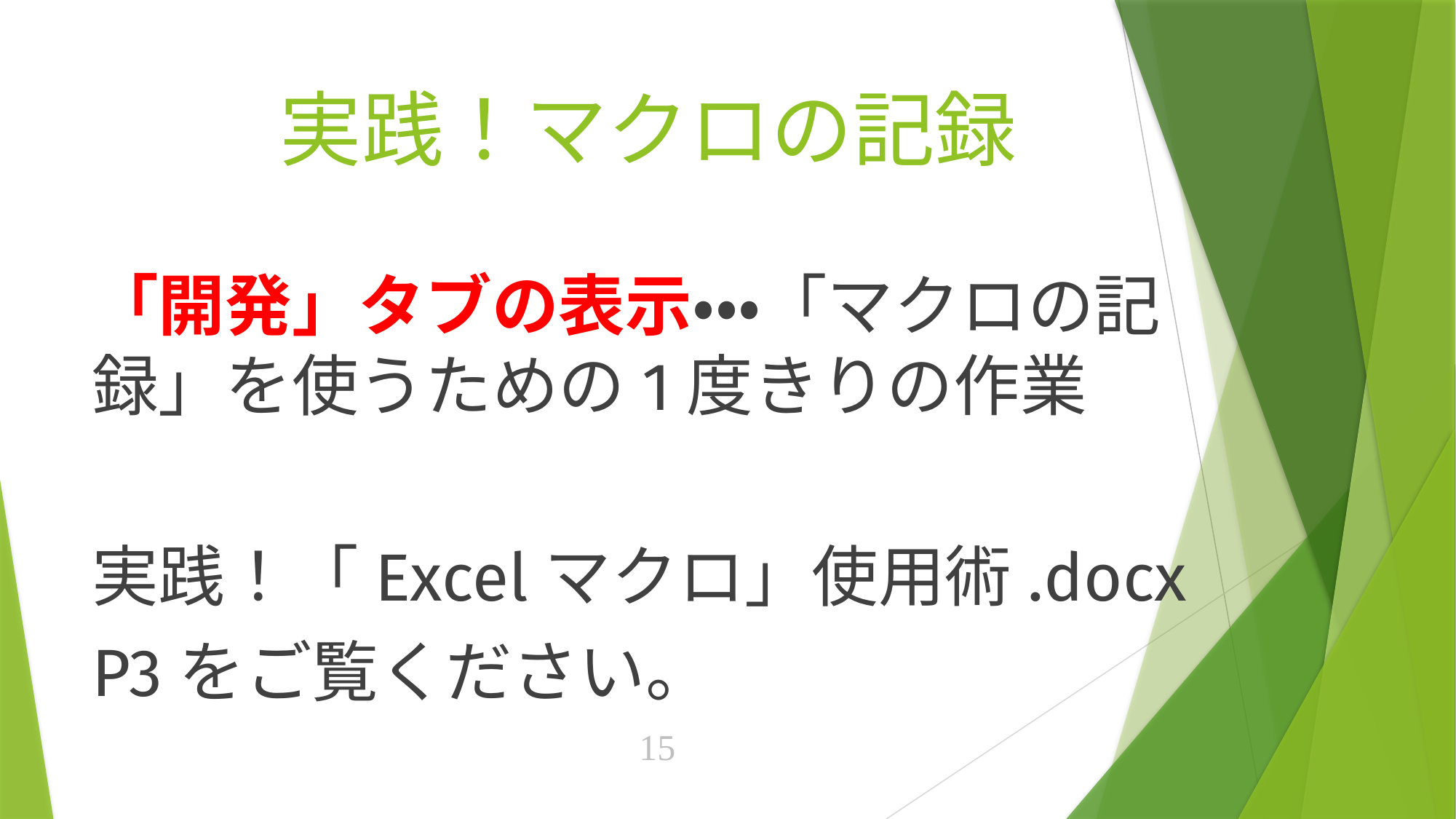

# 実践！マクロの記録
「開発」タブの表示・・・「マクロの記録」を使うための1度きりの作業

実践！「Excelマクロ」使用術.docx
P3をご覧ください。
15